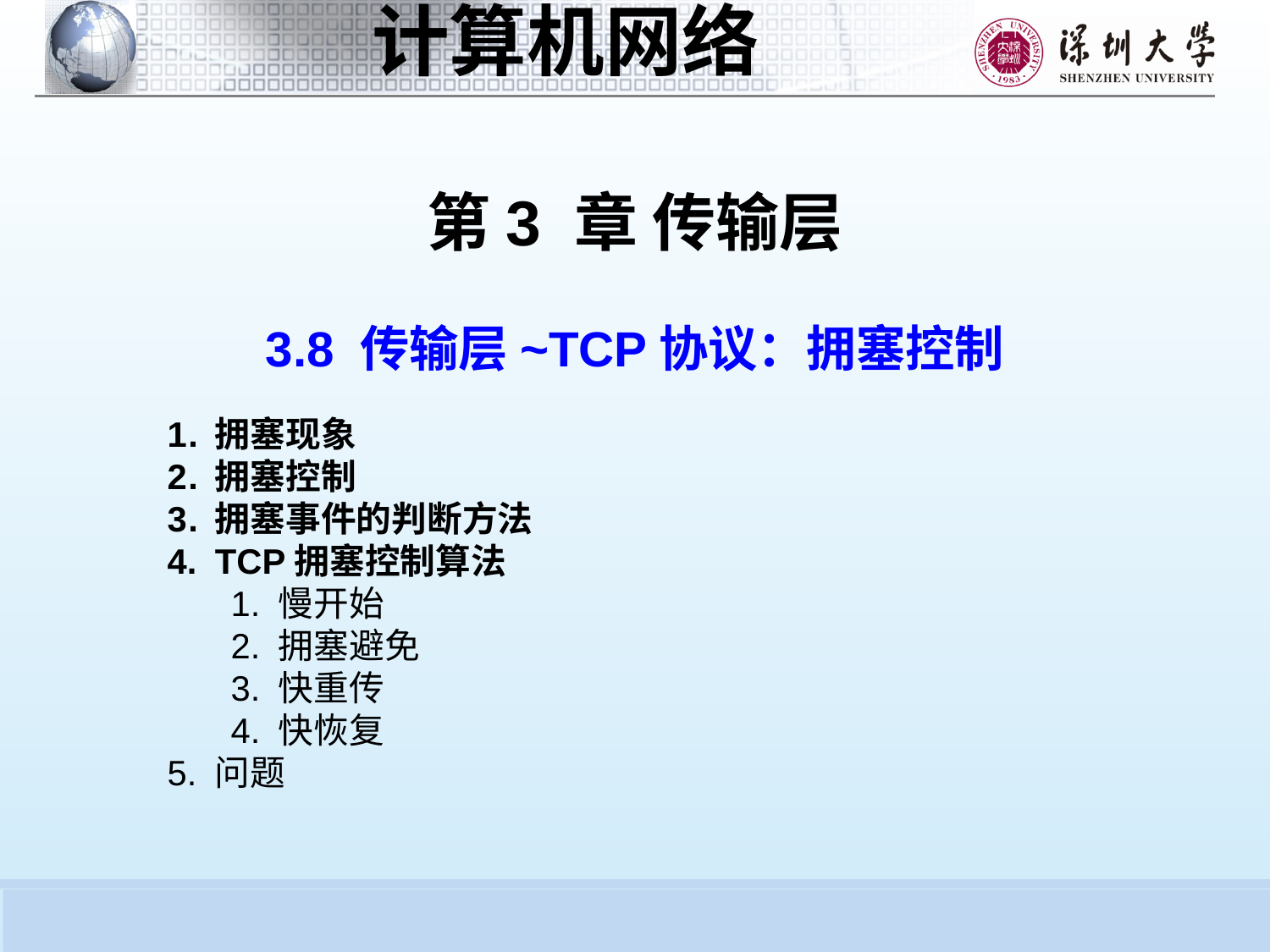

第3 章 传输层

3.8 传输层~TCP协议：拥塞控制
拥塞现象
拥塞控制
拥塞事件的判断方法
TCP拥塞控制算法
慢开始
拥塞避免
快重传
快恢复
问题